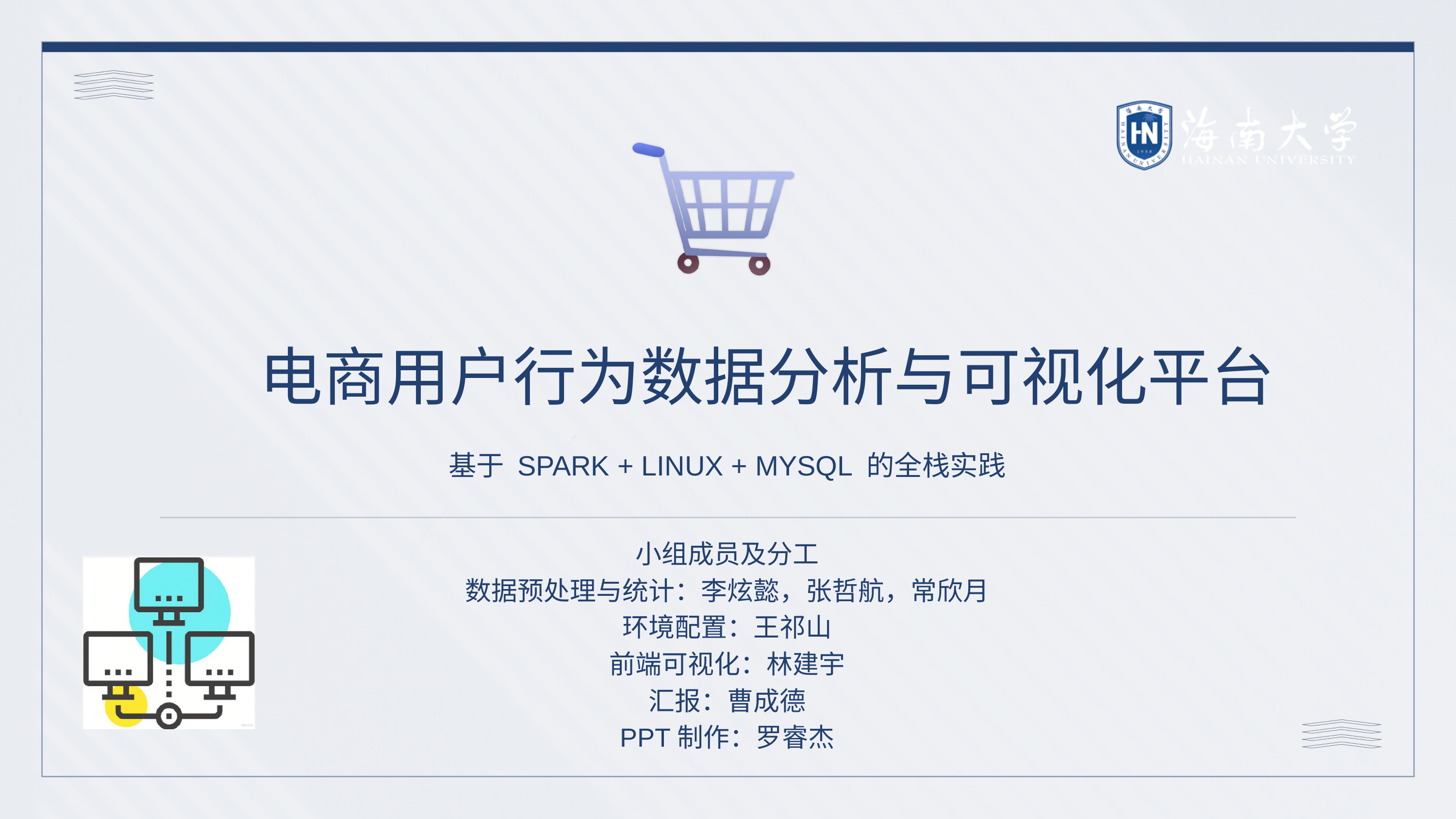

电商用户行为数据分析与可视化平台
基于 SPARK + LINUX + MYSQL 的全栈实践

小组成员及分工
数据预处理与统计：李炫懿，张哲航，常欣月
环境配置：王祁山
前端可视化：林建宇
汇报：曹成德
PPT制作：罗睿杰